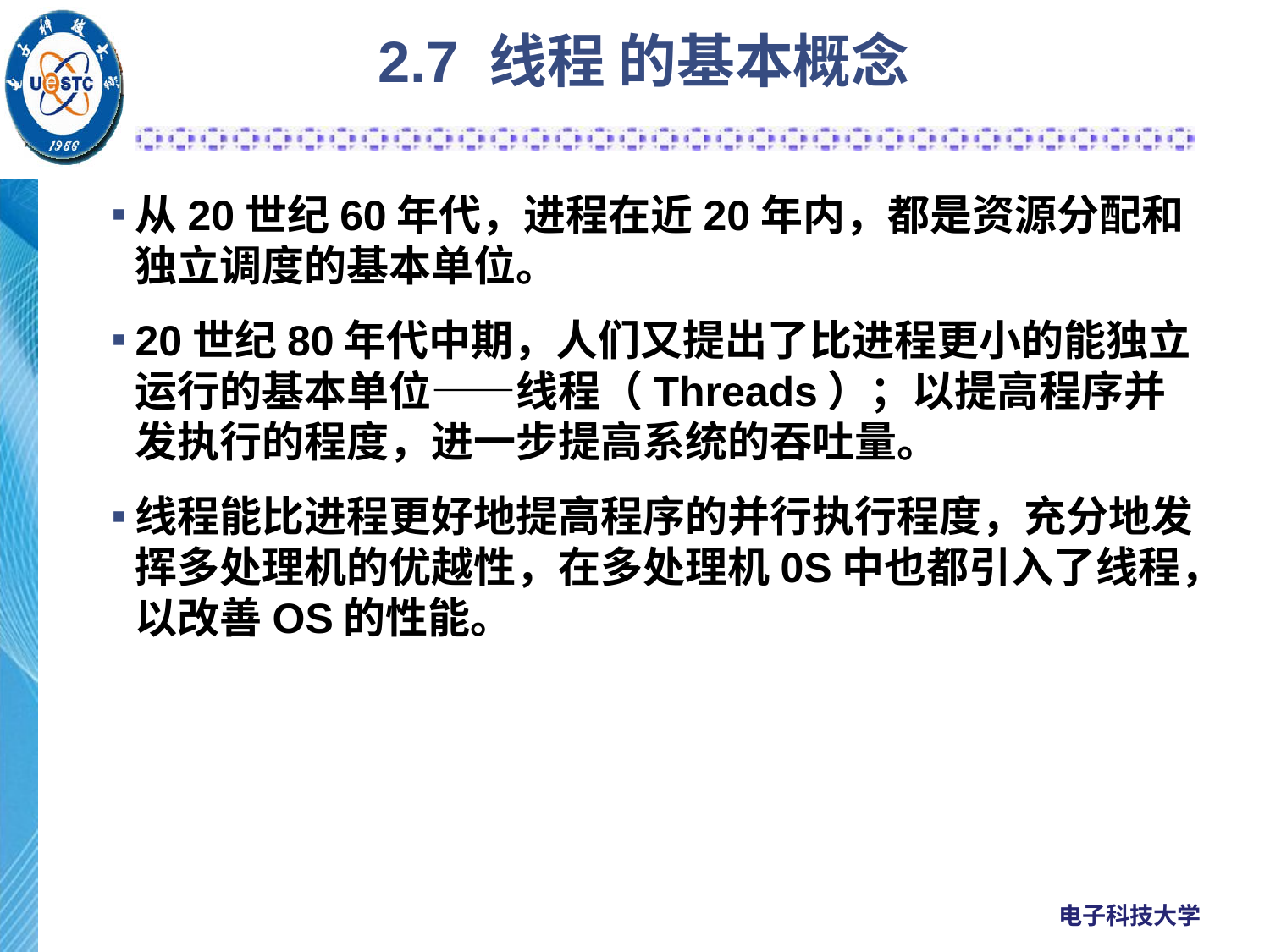

# 2.7 线程 的基本概念
从20世纪60年代，进程在近20年内，都是资源分配和独立调度的基本单位。
20世纪80年代中期，人们又提出了比进程更小的能独立运行的基本单位——线程（Threads）；以提高程序并发执行的程度，进一步提高系统的吞吐量。
线程能比进程更好地提高程序的并行执行程度，充分地发挥多处理机的优越性，在多处理机0S中也都引入了线程，以改善OS的性能。